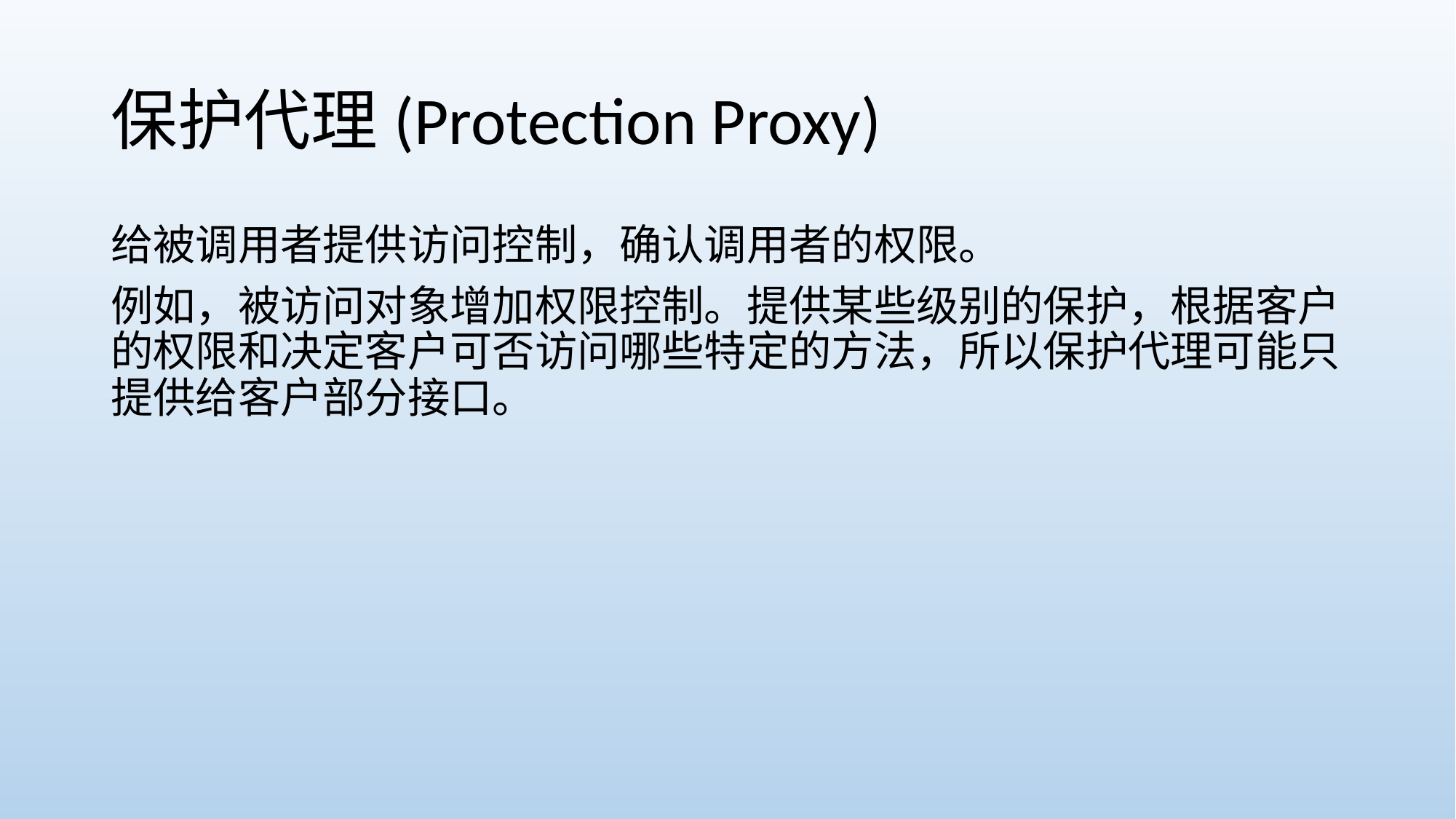

# 保护代理(Protection Proxy)
给被调用者提供访问控制，确认调用者的权限。
例如，被访问对象增加权限控制。提供某些级别的保护，根据客户的权限和决定客户可否访问哪些特定的方法，所以保护代理可能只提供给客户部分接口。